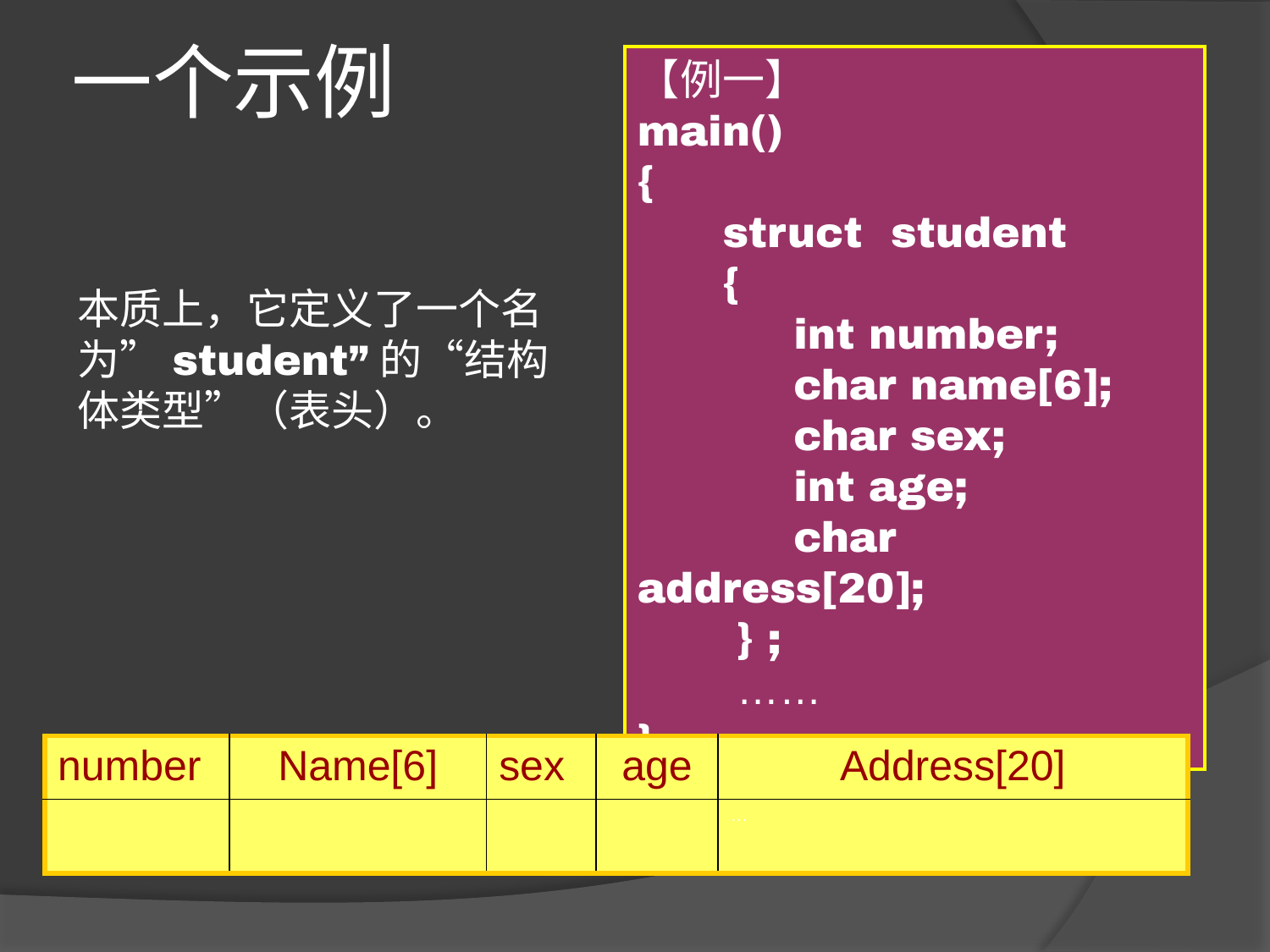

# 一个示例
【例一】
main()
{
      struct  student
      {
           int number;
           char name[6];
           char sex;
           int age;
           char address[20];
       } ;
       ……
}
本质上，它定义了一个名为”student”的“结构体类型”（表头）。
| number | Name[6] | sex | age | Address[20] |
| --- | --- | --- | --- | --- |
|  |  |  |  | … |